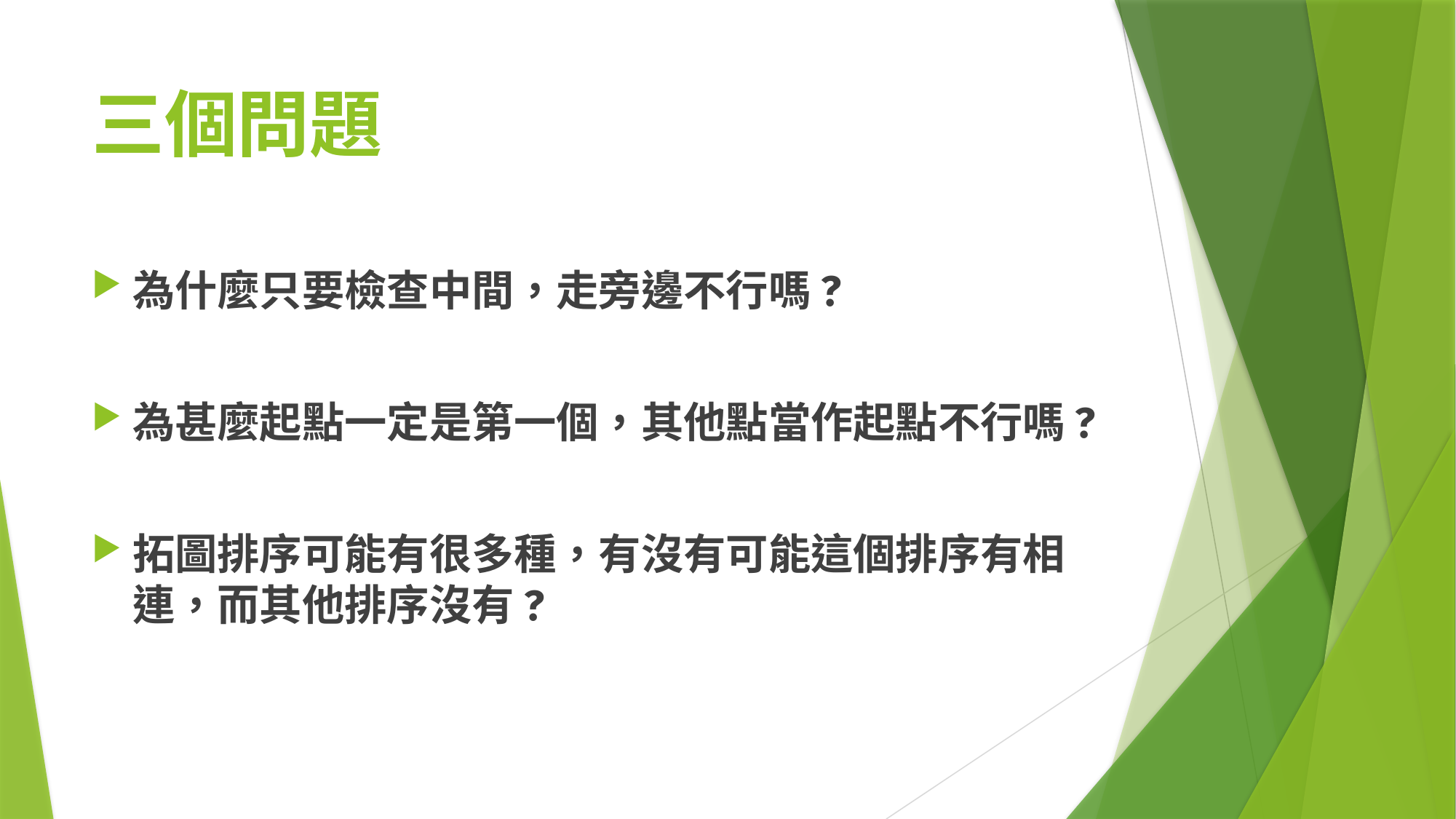

# 三個問題
為什麼只要檢查中間，走旁邊不行嗎?

為甚麼起點一定是第一個，其他點當作起點不行嗎?

拓圖排序可能有很多種，有沒有可能這個排序有相連，而其他排序沒有?